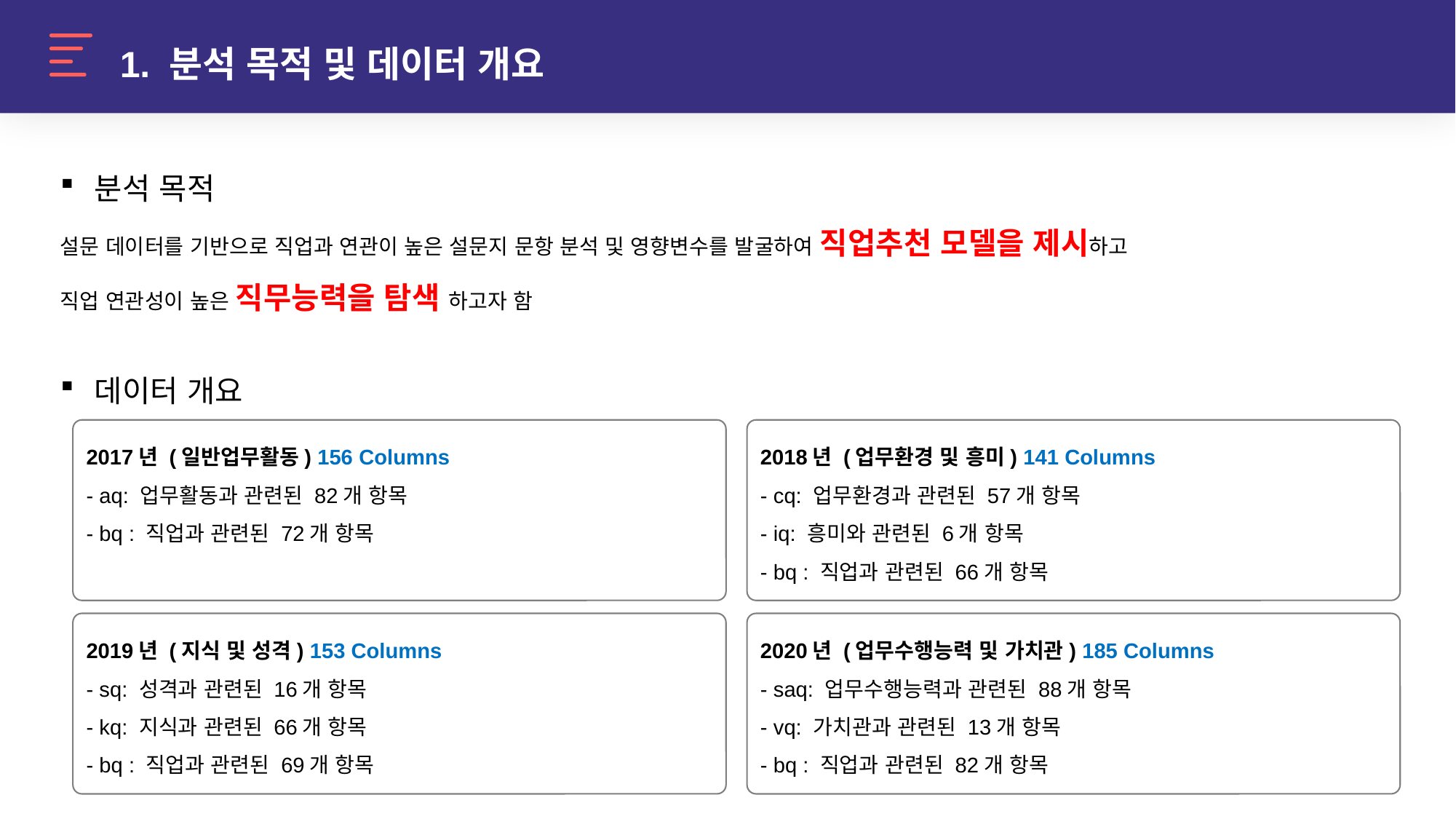

1. 분석 목적 및 데이터 개요

분석 목적
설문 데이터를 기반으로 직업과 연관이 높은 설문지 문항 분석 및 영향변수를 발굴하여 직업추천 모델을 제시하고
직업 연관성이 높은 직무능력을 탐색 하고자 함

데이터 개요

2017년 (일반업무활동) 156 Columns
- aq: 업무활동과 관련된 82개 항목
- bq : 직업과 관련된 72개 항목

2018년 (업무환경 및 흥미) 141 Columns
- cq: 업무환경과 관련된 57개 항목
- iq: 흥미와 관련된 6개 항목
- bq : 직업과 관련된 66개 항목
2019년 (지식 및 성격) 153 Columns
- sq: 성격과 관련된 16개 항목
- kq: 지식과 관련된 66개 항목
- bq : 직업과 관련된 69개 항목
2020년 (업무수행능력 및 가치관) 185 Columns
- saq: 업무수행능력과 관련된 88개 항목
- vq: 가치관과 관련된 13개 항목
- bq : 직업과 관련된 82개 항목